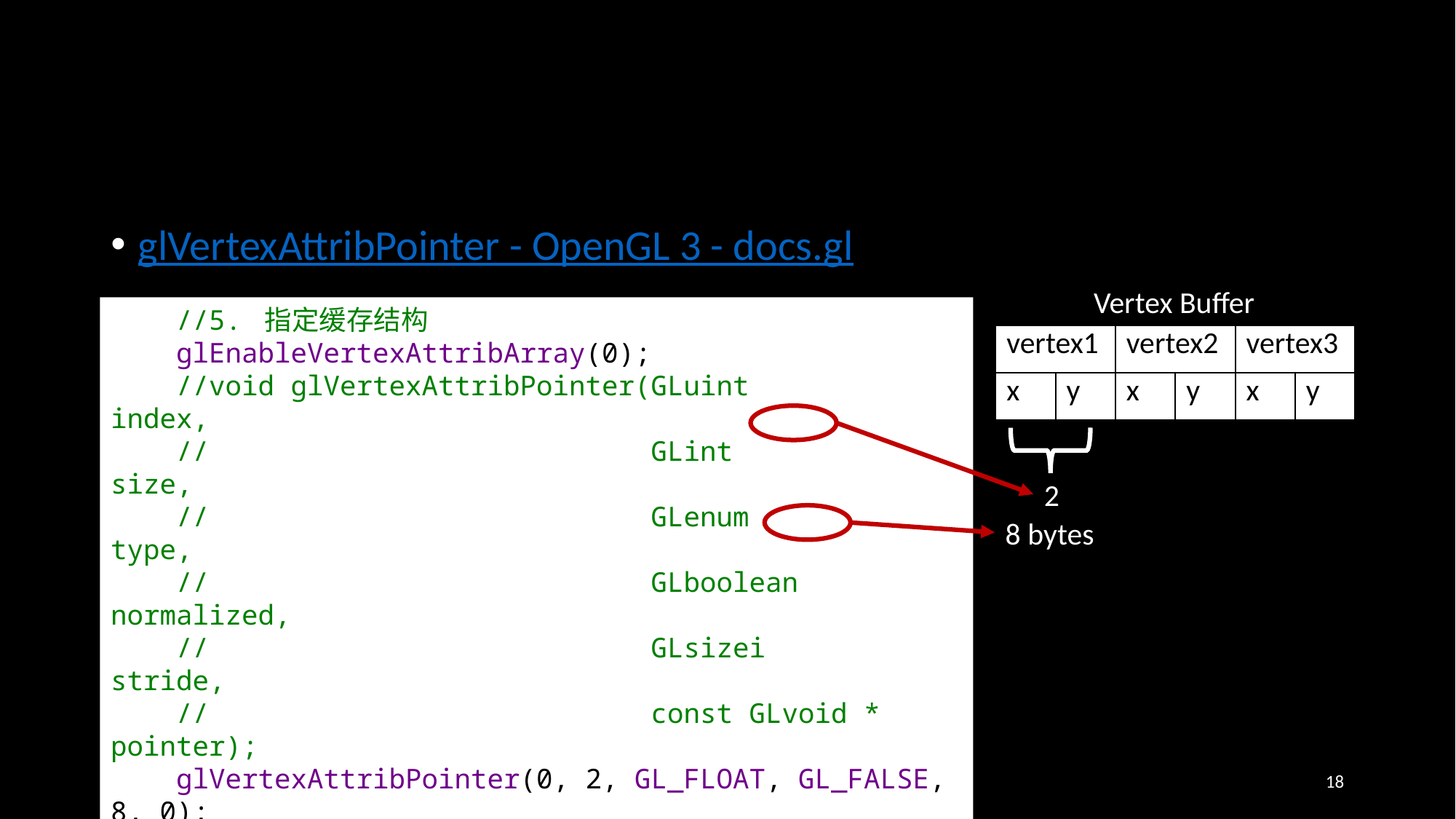

#
glVertexAttribPointer - OpenGL 3 - docs.gl
Vertex Buffer
    //5. 指定缓存结构
    glEnableVertexAttribArray(0);
    //void glVertexAttribPointer(GLuint         index,
    //                           GLint          size,
    //                           GLenum         type,
    //                           GLboolean      normalized,
    //                           GLsizei        stride,
    //                           const GLvoid * pointer);
    glVertexAttribPointer(0, 2, GL_FLOAT, GL_FALSE, 8, 0);
| vertex1 |  | vertex2 |  | vertex3 |  |
| --- | --- | --- | --- | --- | --- |
| x | y | x | y | x | y |

2

8 bytes
Computer Graphics, Hangzhou Dianzi University
18